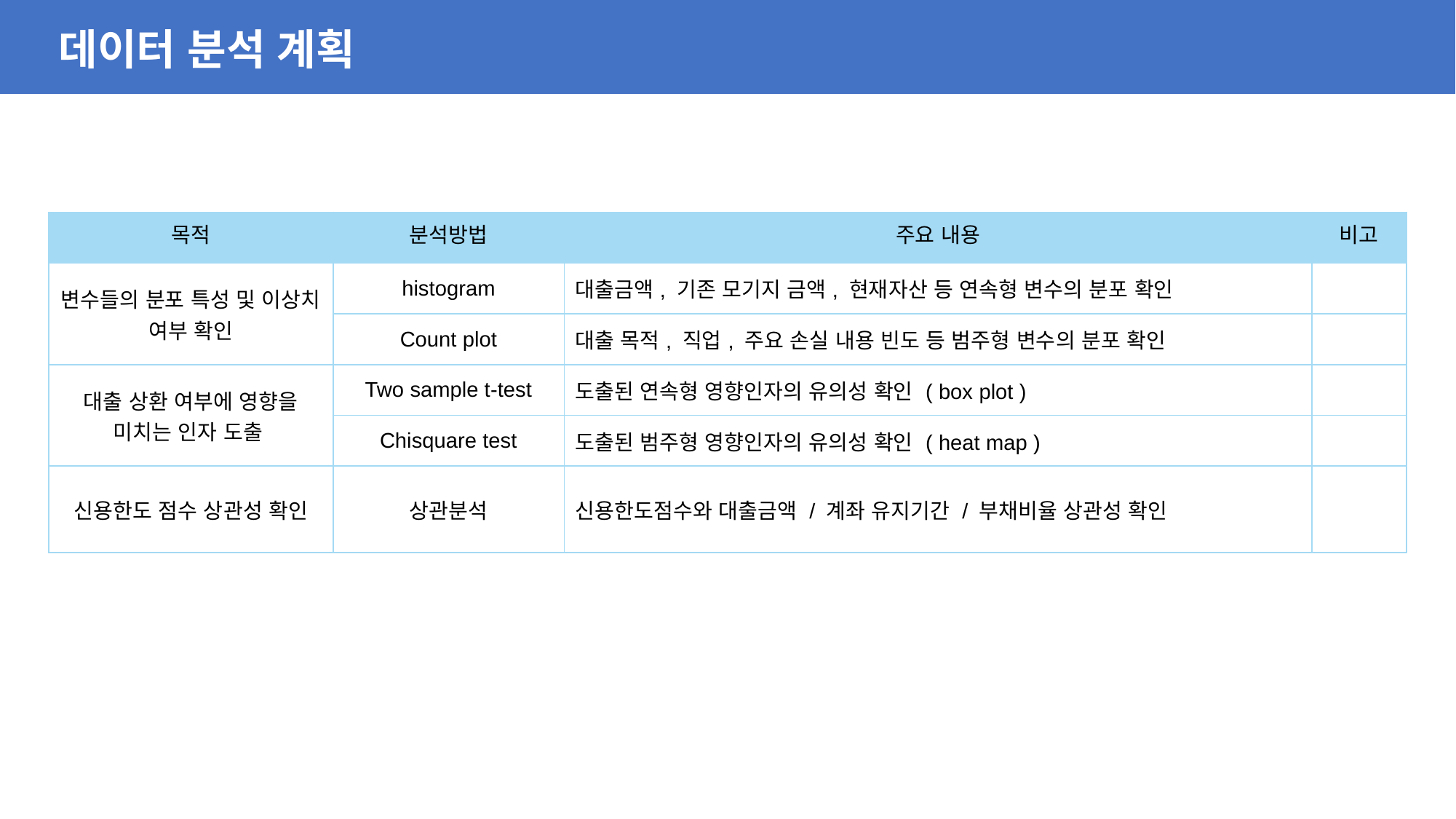

데이터 분석 계획
| 목적 | 분석방법 | 주요 내용 | 비고 |
| --- | --- | --- | --- |
| 변수들의 분포 특성 및 이상치 여부 확인 | histogram | 대출금액, 기존 모기지 금액, 현재자산 등 연속형 변수의 분포 확인 |  |
|  | Count plot | 대출 목적, 직업, 주요 손실 내용 빈도 등 범주형 변수의 분포 확인 |  |
| 대출 상환 여부에 영향을 미치는 인자 도출 | Two sample t-test | 도출된 연속형 영향인자의 유의성 확인 ( box plot ) |  |
|  | Chisquare test | 도출된 범주형 영향인자의 유의성 확인 ( heat map ) |  |
| 신용한도 점수 상관성 확인 | 상관분석 | 신용한도점수와 대출금액 / 계좌 유지기간 / 부채비율 상관성 확인 |  |